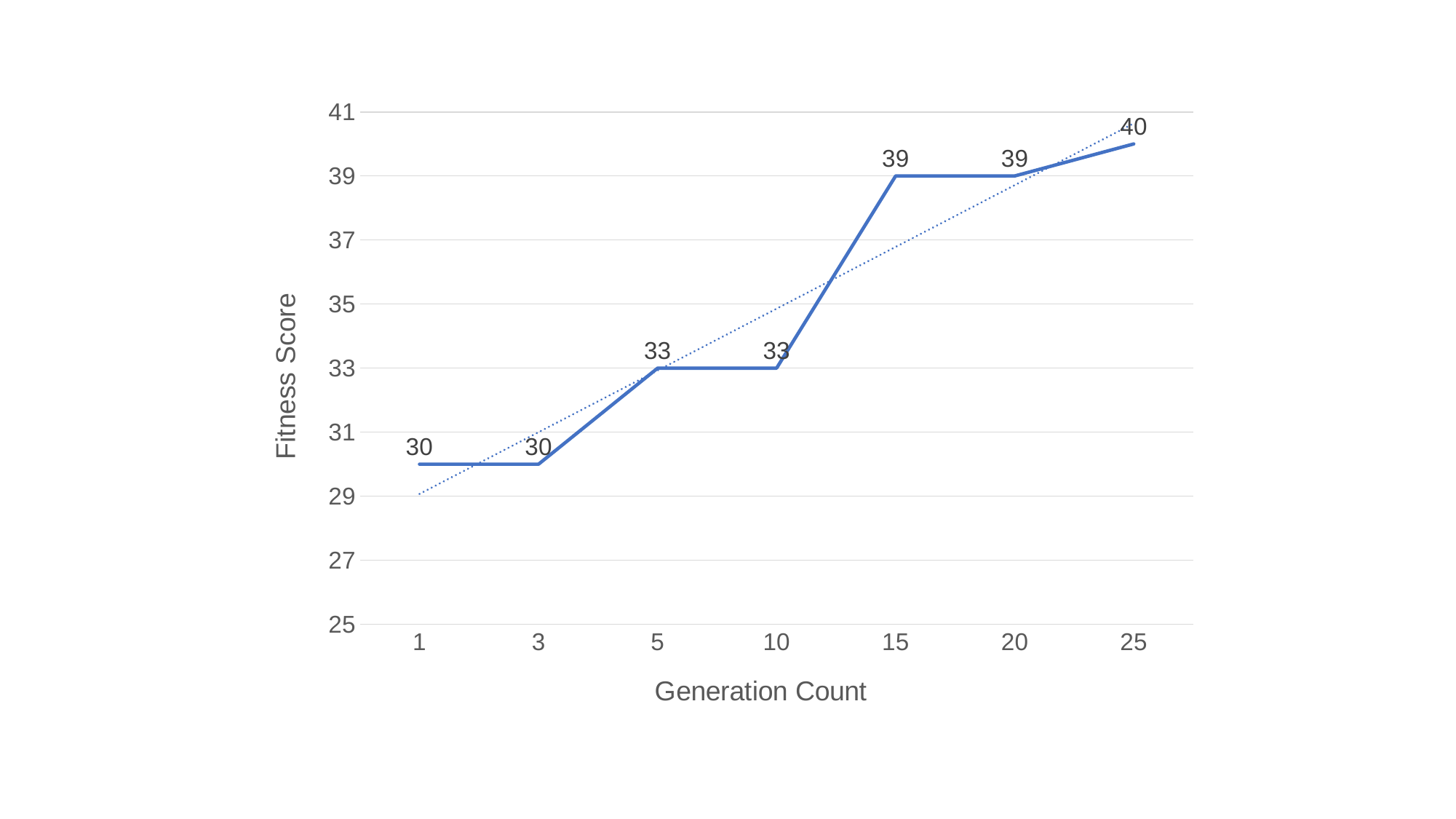

### Chart

| Category | 列3 |
|---|---|
| 1 | 30.0 |
| 3 | 30.0 |
| 5 | 33.0 |
| 10 | 33.0 |
| 15 | 39.0 |
| 20 | 39.0 |
| 25 | 40.0 |